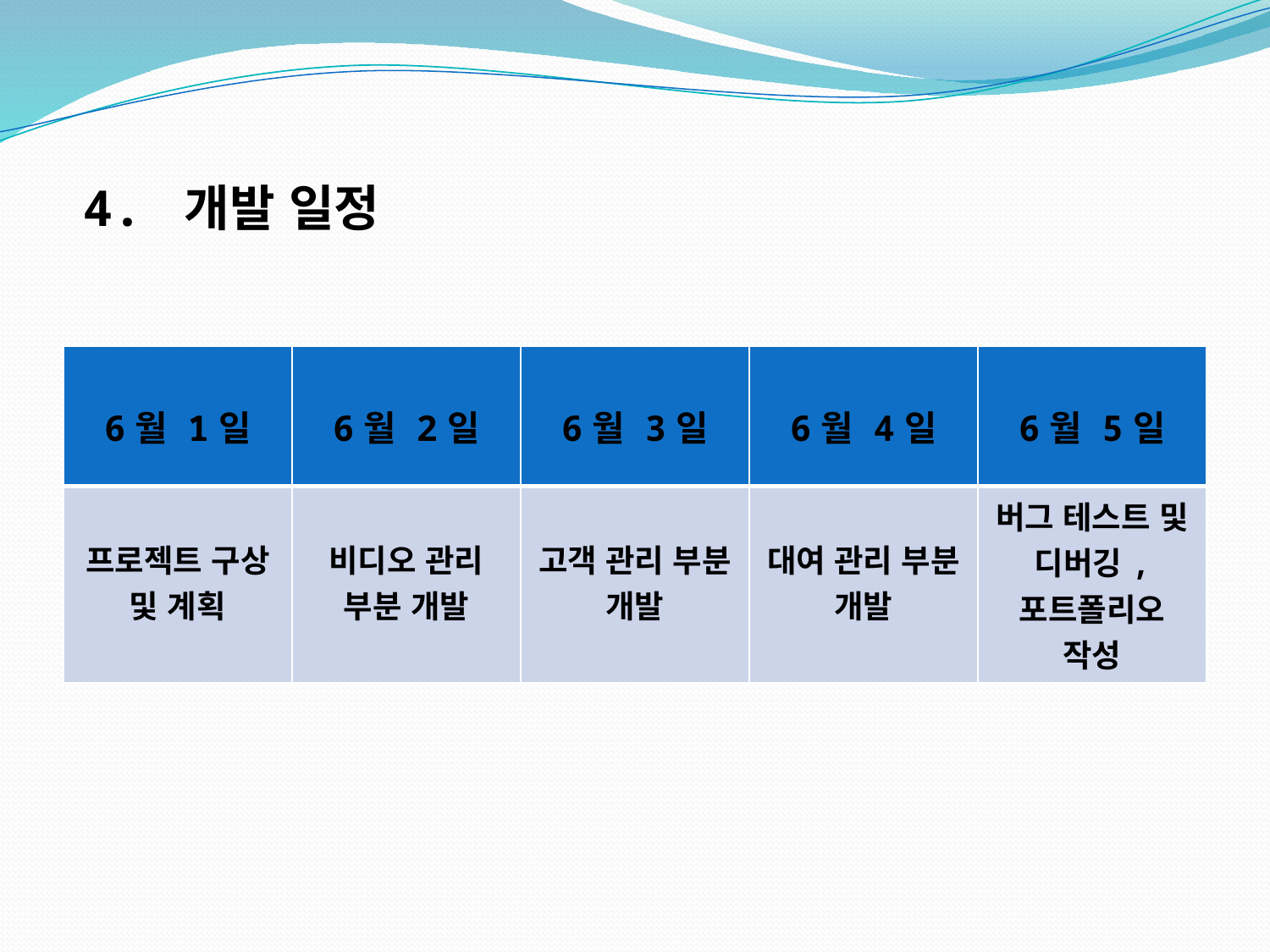

# 4. 개발 일정
| 6월 1일 | 6월 2일 | 6월 3일 | 6월 4일 | 6월 5일 |
| --- | --- | --- | --- | --- |
| 프로젝트 구상 및 계획 | 비디오 관리 부분 개발 | 고객 관리 부분 개발 | 대여 관리 부분 개발 | 버그 테스트 및 디버깅, 포트폴리오 작성 |